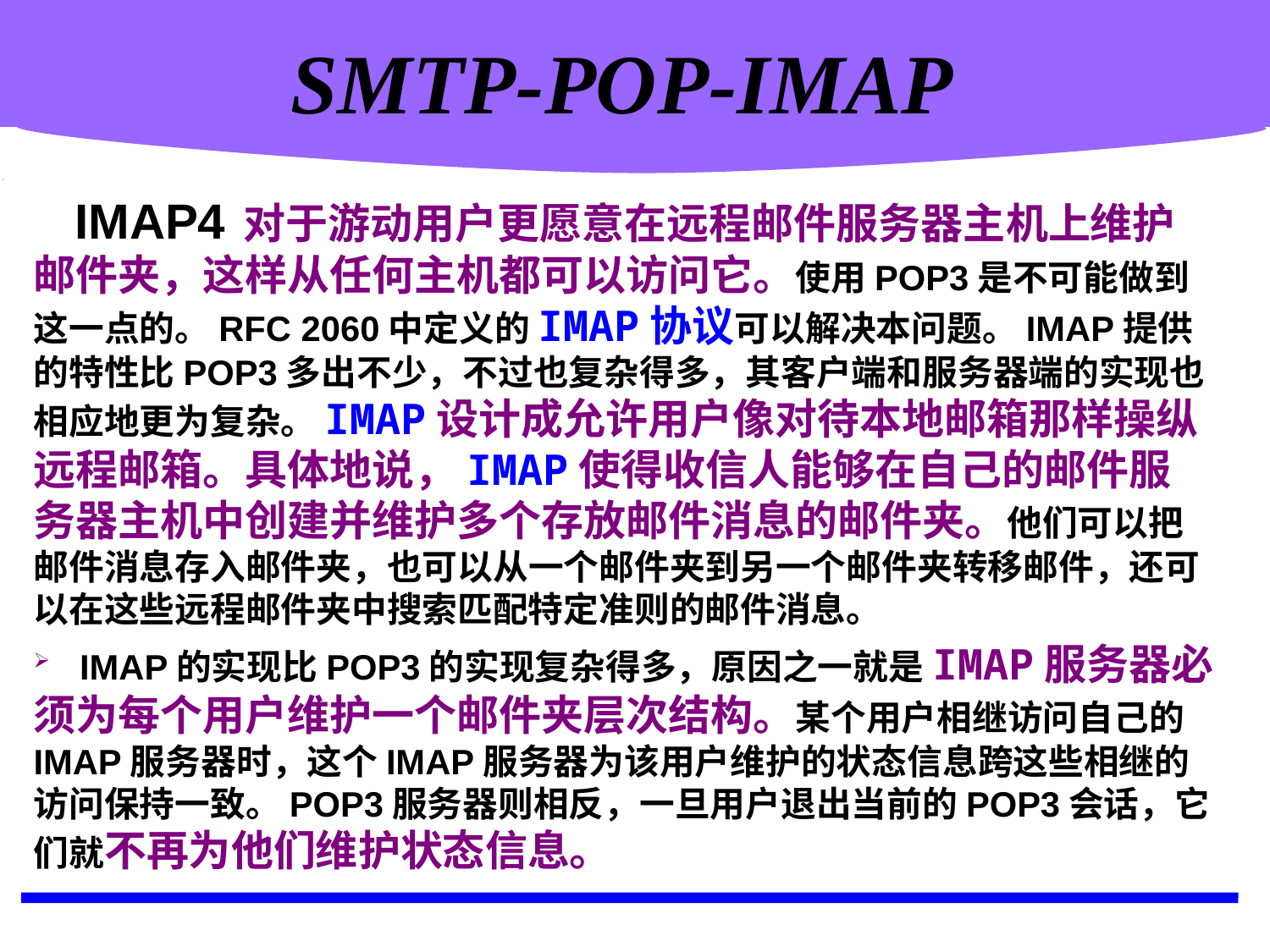

计算机网络概述
SMTP-POP-IMAP

   IMAP4 对于游动用户更愿意在远程邮件服务器主机上维护邮件夹，这样从任何主机都可以访问它。使用POP3是不可能做到这一点的。RFC 2060中定义的IMAP协议可以解决本问题。IMAP提供的特性比POP3多出不少，不过也复杂得多，其客户端和服务器端的实现也相应地更为复杂。IMAP设计成允许用户像对待本地邮箱那样操纵远程邮箱。具体地说，IMAP使得收信人能够在自己的邮件服务器主机中创建并维护多个存放邮件消息的邮件夹。他们可以把邮件消息存入邮件夹，也可以从一个邮件夹到另一个邮件夹转移邮件，还可以在这些远程邮件夹中搜索匹配特定准则的邮件消息。
   IMAP的实现比POP3的实现复杂得多，原因之一就是IMAP服务器必须为每个用户维护一个邮件夹层次结构。某个用户相继访问自己的IMAP服务器时，这个IMAP服务器为该用户维护的状态信息跨这些相继的访问保持一致。POP3服务器则相反，一旦用户退出当前的POP3会话，它们就不再为他们维护状态信息。